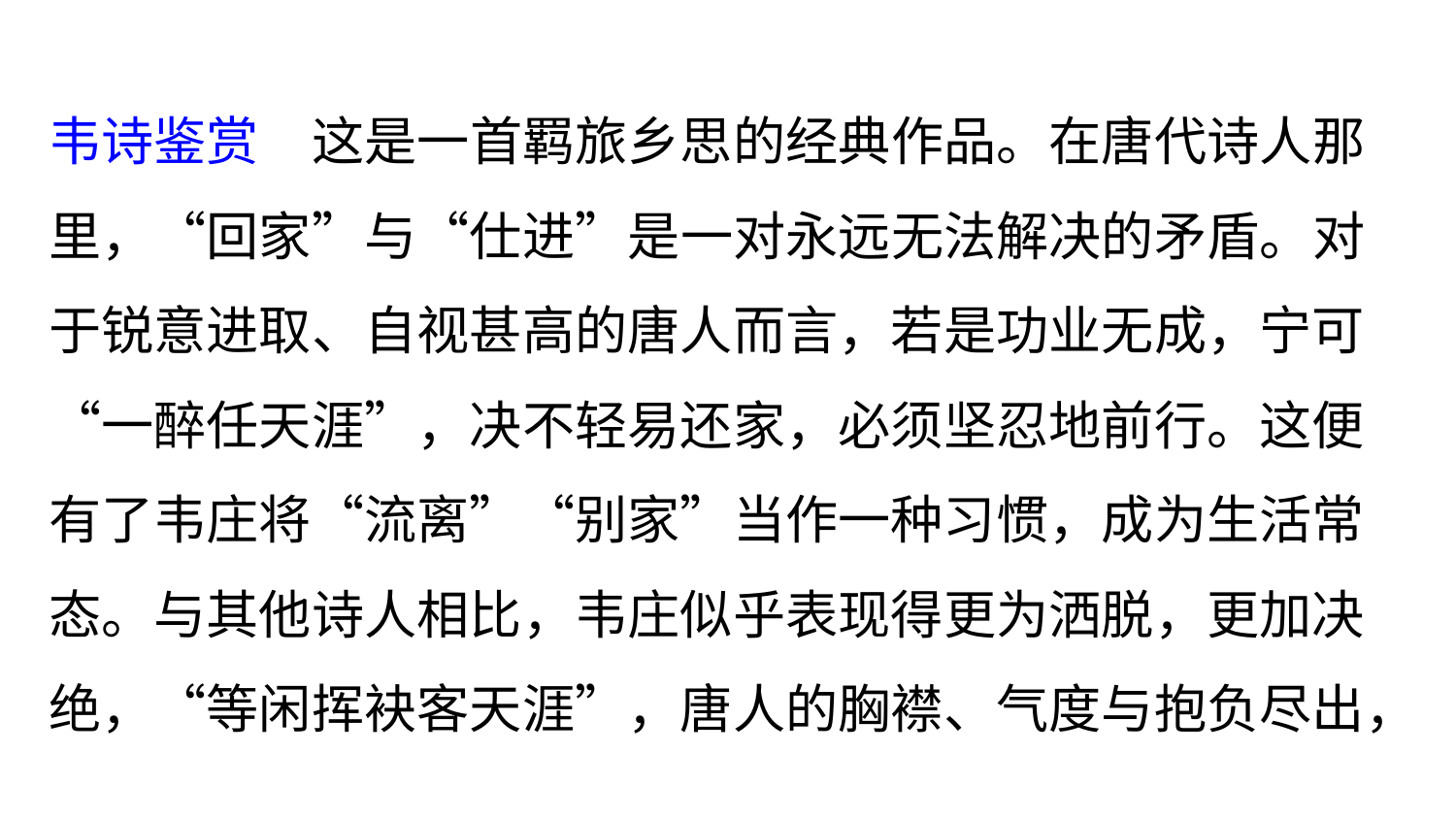

韦诗鉴赏　这是一首羁旅乡思的经典作品。在唐代诗人那里，“回家”与“仕进”是一对永远无法解决的矛盾。对于锐意进取、自视甚高的唐人而言，若是功业无成，宁可“一醉任天涯”，决不轻易还家，必须坚忍地前行。这便有了韦庄将“流离”“别家”当作一种习惯，成为生活常态。与其他诗人相比，韦庄似乎表现得更为洒脱，更加决绝，“等闲挥袂客天涯”，唐人的胸襟、气度与抱负尽出，